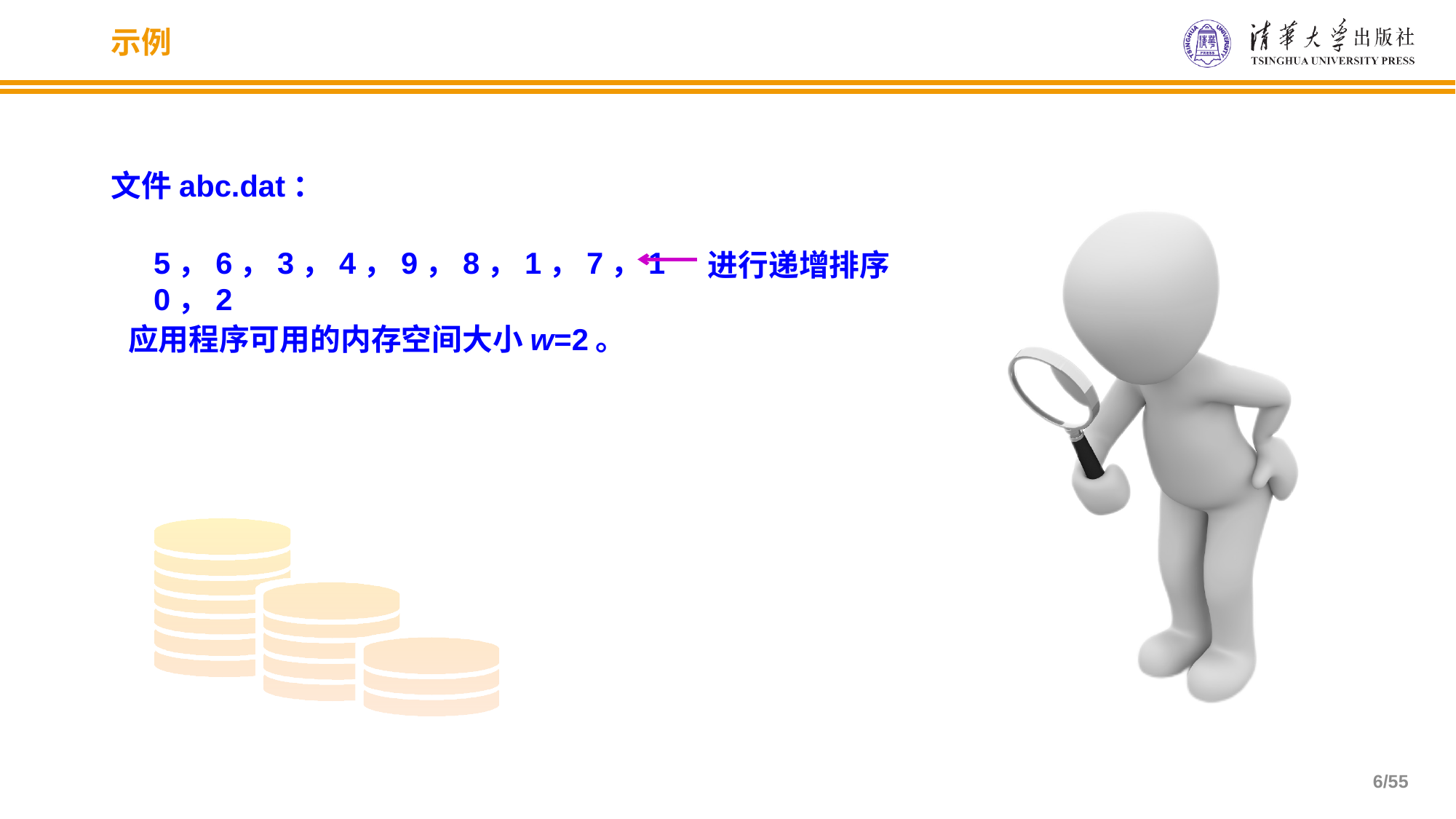

示例
文件abc.dat：
5，6，3，4，9，8，1，7，10，2
进行递增排序
abc1.dat：5，6
abc2.dat：3，4
abc3.dat：8，9
abc4.dat：1，7
abc5.dat：2，10
应用程序可用的内存空间大小w=2。

6/55